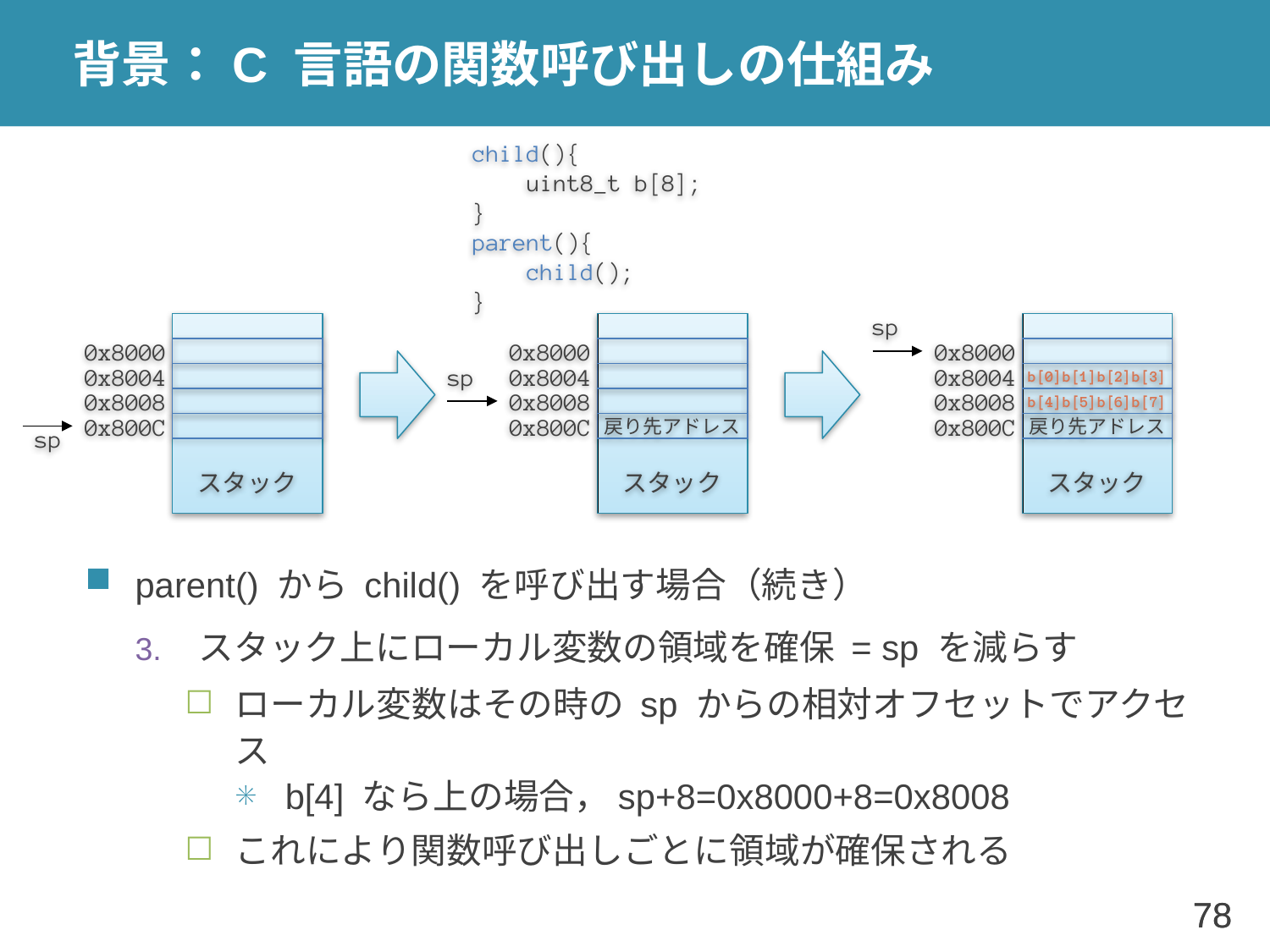

# 背景：C 言語の関数呼び出しの仕組み
child(){
    uint8_t b[8];
}
parent(){
    child();
}

sp

0x8000

0x8000
0x8000

0x8004

sp
0x8004

0x8004
b[0]b[1]b[2]b[3]
0x8008

0x8008

0x8008
b[4]b[5]b[6]b[7]
0x800C

0x800C
戻り先アドレス
0x800C
戻り先アドレス
sp
スタック
スタック
スタック
parent() から child() を呼び出す場合（続き）
スタック上にローカル変数の領域を確保 = sp を減らす
ローカル変数はその時の sp からの相対オフセットでアクセス
b[4] なら上の場合，sp+8=0x8000+8=0x8008
これにより関数呼び出しごとに領域が確保される